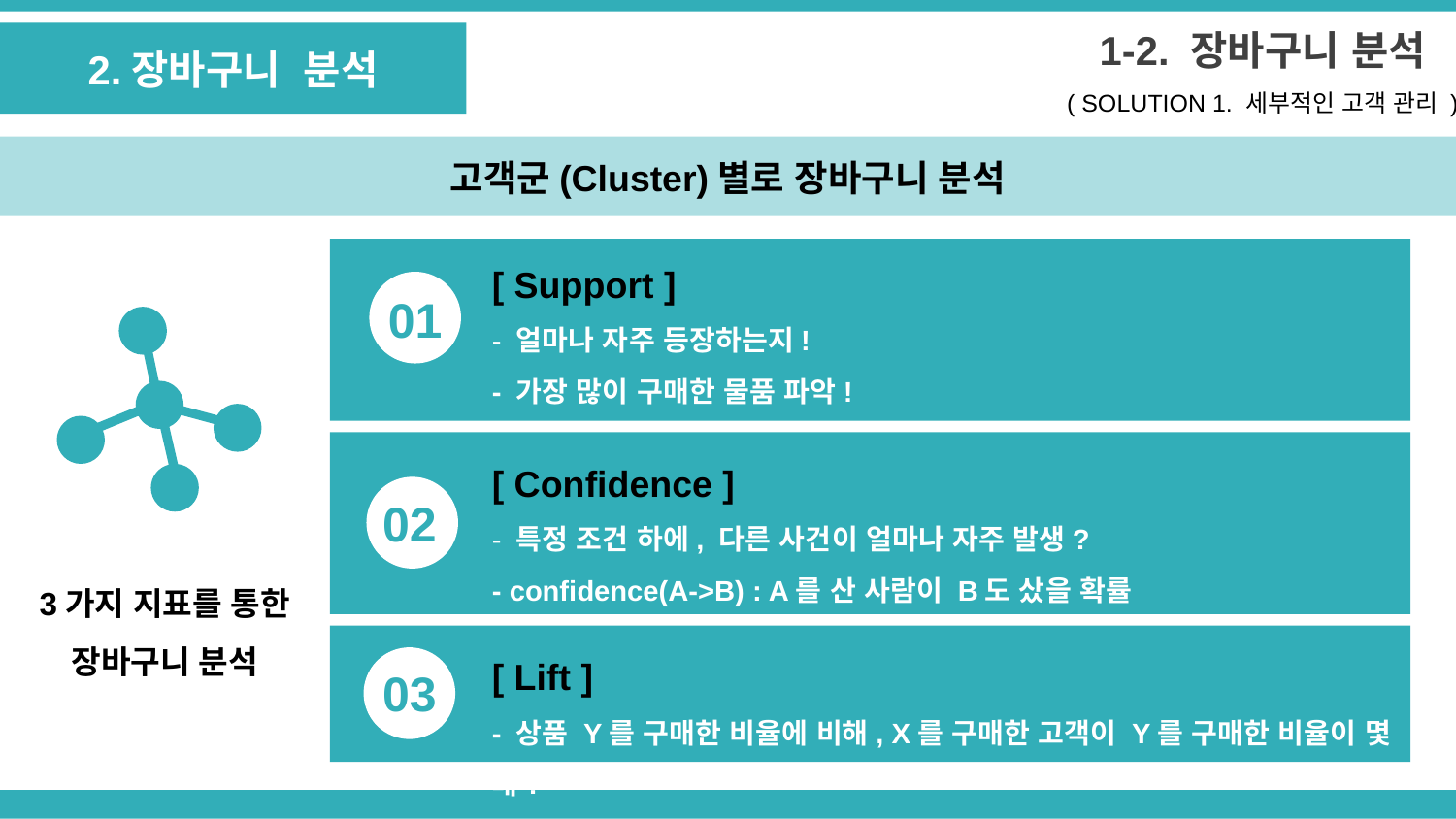

1-2. 장바구니 분석
2.장바구니  분석
( SOLUTION 1. 세부적인 고객 관리 )

고객군(Cluster)별로 장바구니 분석
[ Support ]
- 얼마나 자주 등장하는지!
- 가장 많이 구매한 물품 파악!

01

[ Confidence ]
- 특정 조건 하에, 다른 사건이 얼마나 자주 발생?
- confidence(A->B) : A를 산 사람이 B도 샀을 확률

02
3가지 지표를 통한
장바구니 분석

[ Lift ]
- 상품 Y를 구매한 비율에 비해, X를 구매한 고객이 Y를 구매한 비율이 몇 배?

03